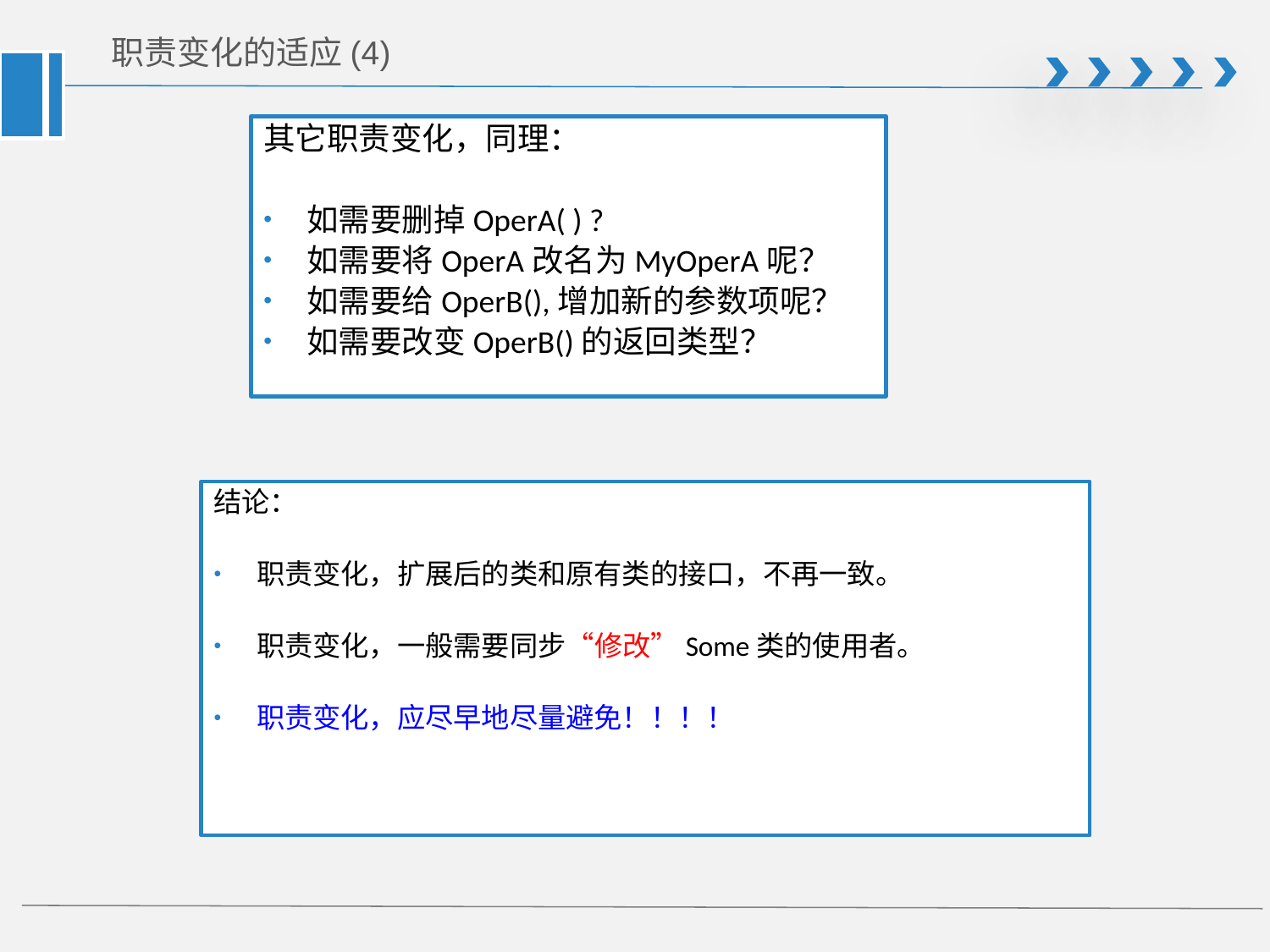

# 职责变化的适应(4)
其它职责变化，同理：

如需要删掉OperA( ) ?
如需要将OperA改名为MyOperA呢？
如需要给OperB(),增加新的参数项呢？
如需要改变OperB()的返回类型？
结论：

职责变化，扩展后的类和原有类的接口，不再一致。

职责变化，一般需要同步“修改”Some类的使用者。

职责变化，应尽早地尽量避免！！！！